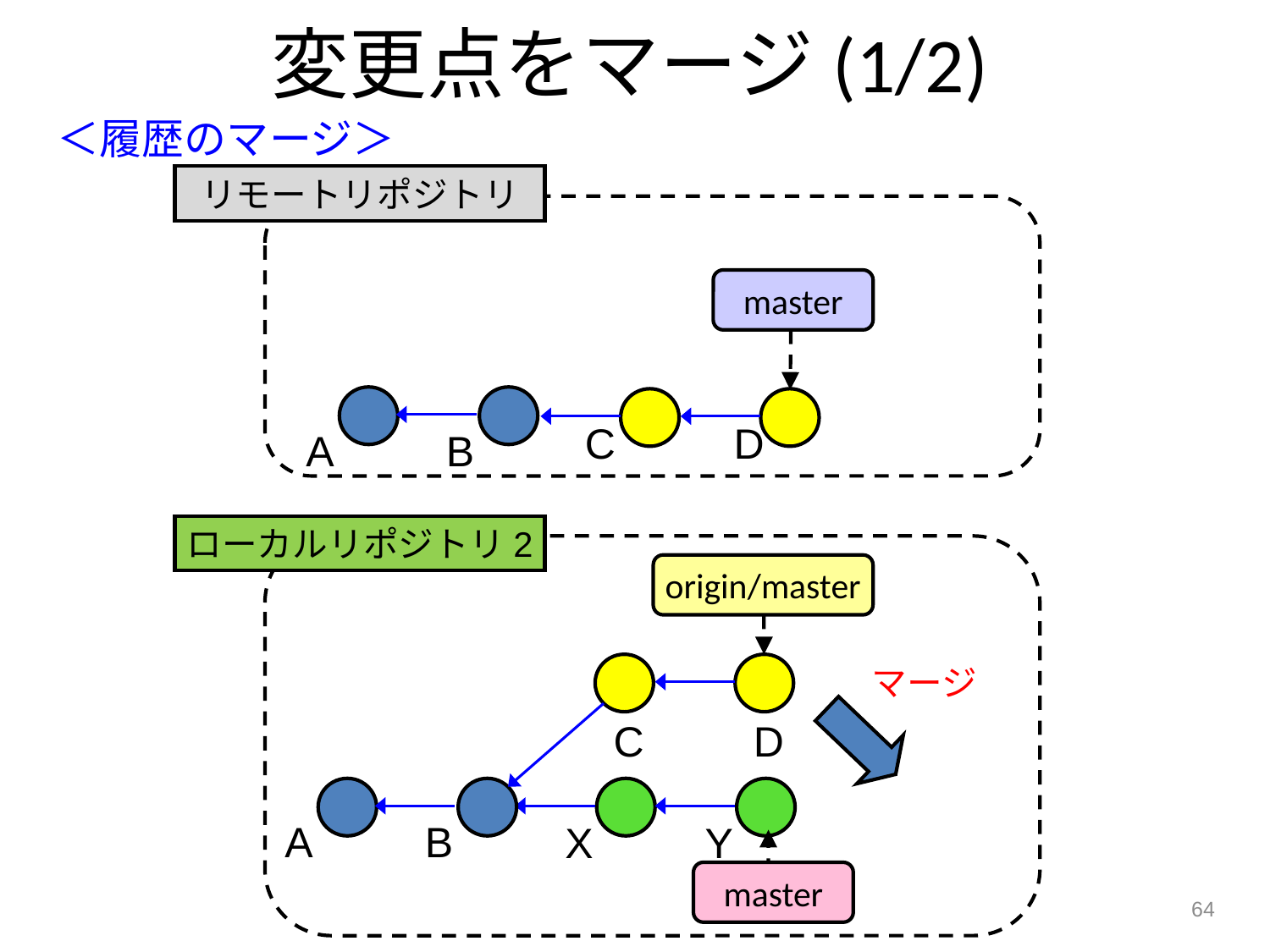

変更点をマージ(1/2)
＜履歴のマージ＞
リモートリポジトリ

master

C
D
A
B
ローカルリポジトリ2

origin/master

マージ

C
D

A
B
X
Y

master
64